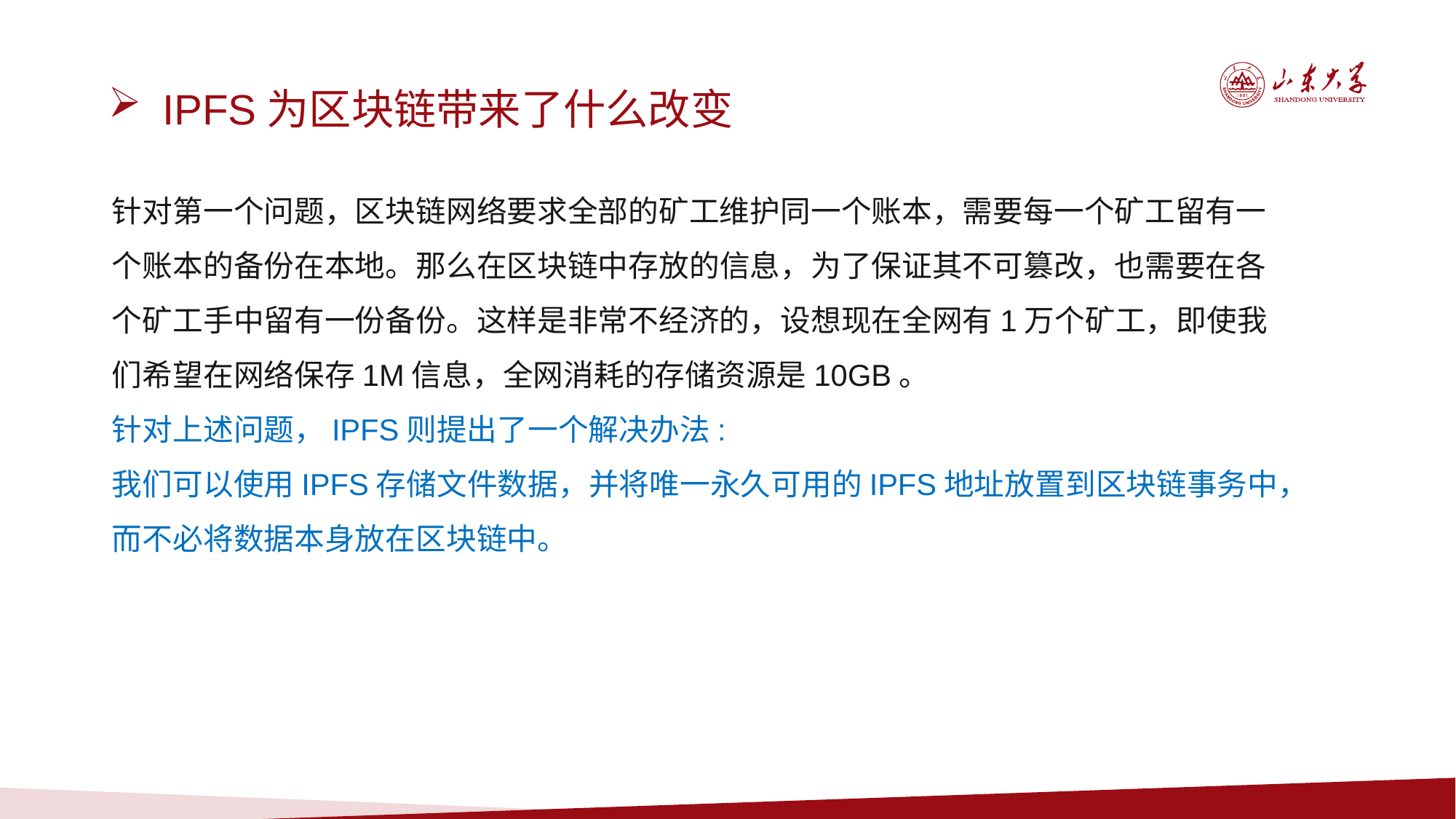

IPFS为区块链带来了什么改变
针对第一个问题，区块链网络要求全部的矿工维护同一个账本，需要每一个矿工留有一个账本的备份在本地。那么在区块链中存放的信息，为了保证其不可篡改，也需要在各个矿工手中留有一份备份。这样是非常不经济的，设想现在全网有1万个矿工，即使我们希望在网络保存1M信息，全网消耗的存储资源是10GB。
针对上述问题，IPFS则提出了一个解决办法:
我们可以使用IPFS存储文件数据，并将唯一永久可用的IPFS地址放置到区块链事务中，而不必将数据本身放在区块链中。